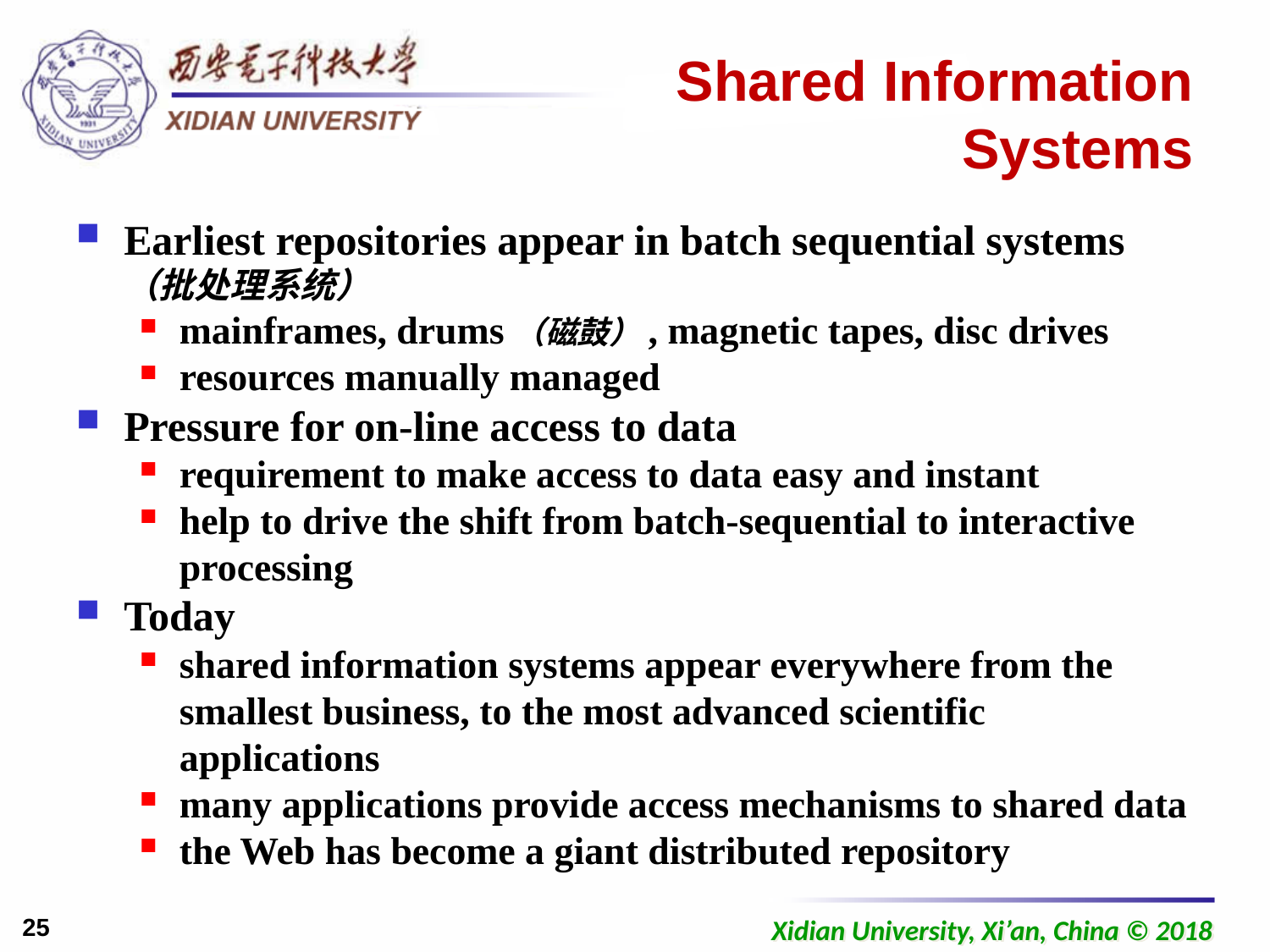

# Shared Information Systems
Earliest repositories appear in batch sequential systems（批处理系统）
mainframes, drums（磁鼓）, magnetic tapes, disc drives
resources manually managed
Pressure for on-line access to data
requirement to make access to data easy and instant
help to drive the shift from batch-sequential to interactive processing
Today
shared information systems appear everywhere from the smallest business, to the most advanced scientific applications
many applications provide access mechanisms to shared data
the Web has become a giant distributed repository